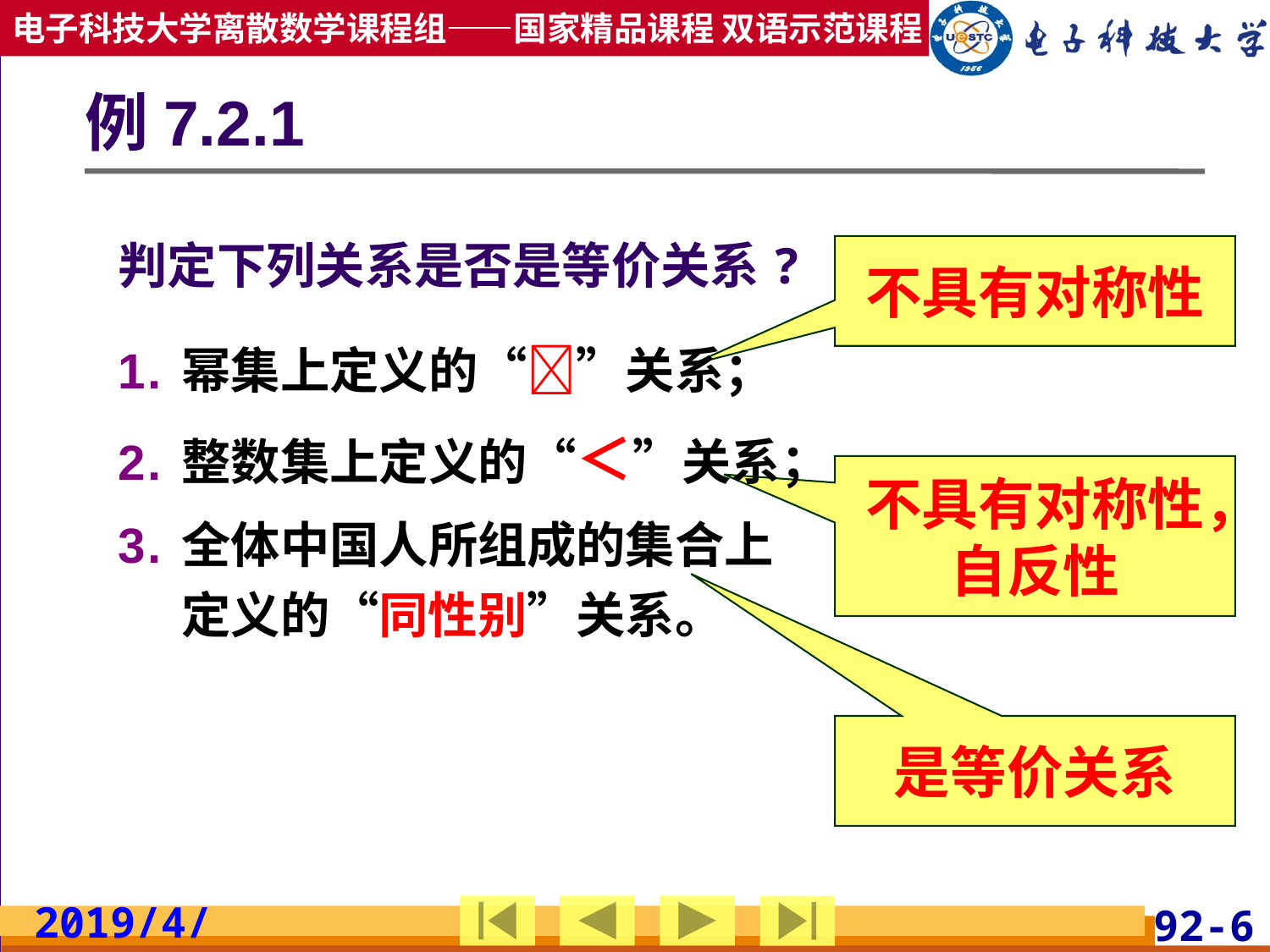

# 例7.2.1
判定下列关系是否是等价关系?
幂集上定义的“⊆”关系；
整数集上定义的“＜”关系；
全体中国人所组成的集合上定义的“同性别”关系。

不具有对称性
不具有对称性，自反性
是等价关系
2019/4/17